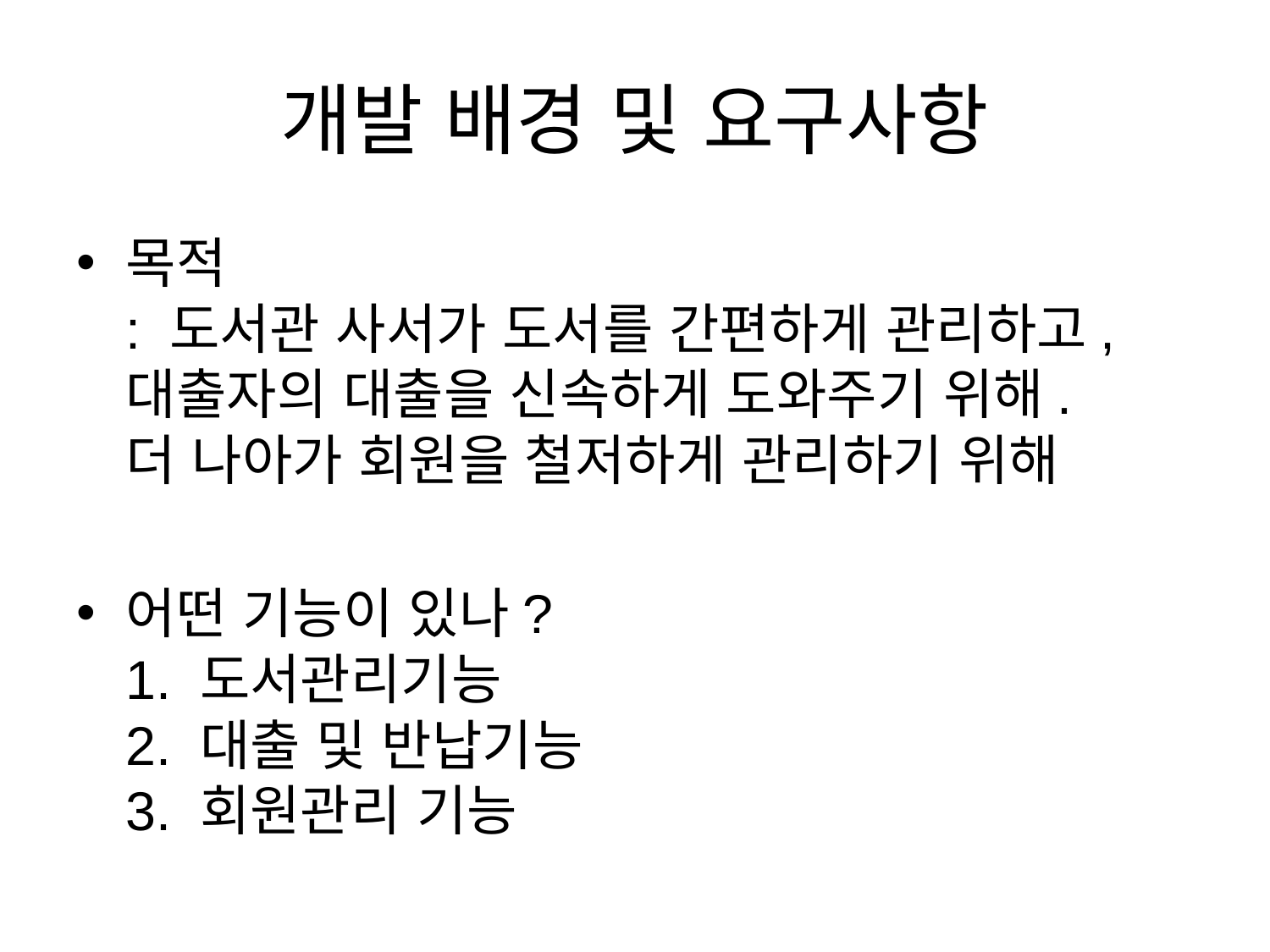

# 개발 배경 및 요구사항
목적
: 도서관 사서가 도서를 간편하게 관리하고, 대출자의 대출을 신속하게 도와주기 위해.
더 나아가 회원을 철저하게 관리하기 위해

어떤 기능이 있나?
1. 도서관리기능
2. 대출 및 반납기능
3. 회원관리 기능